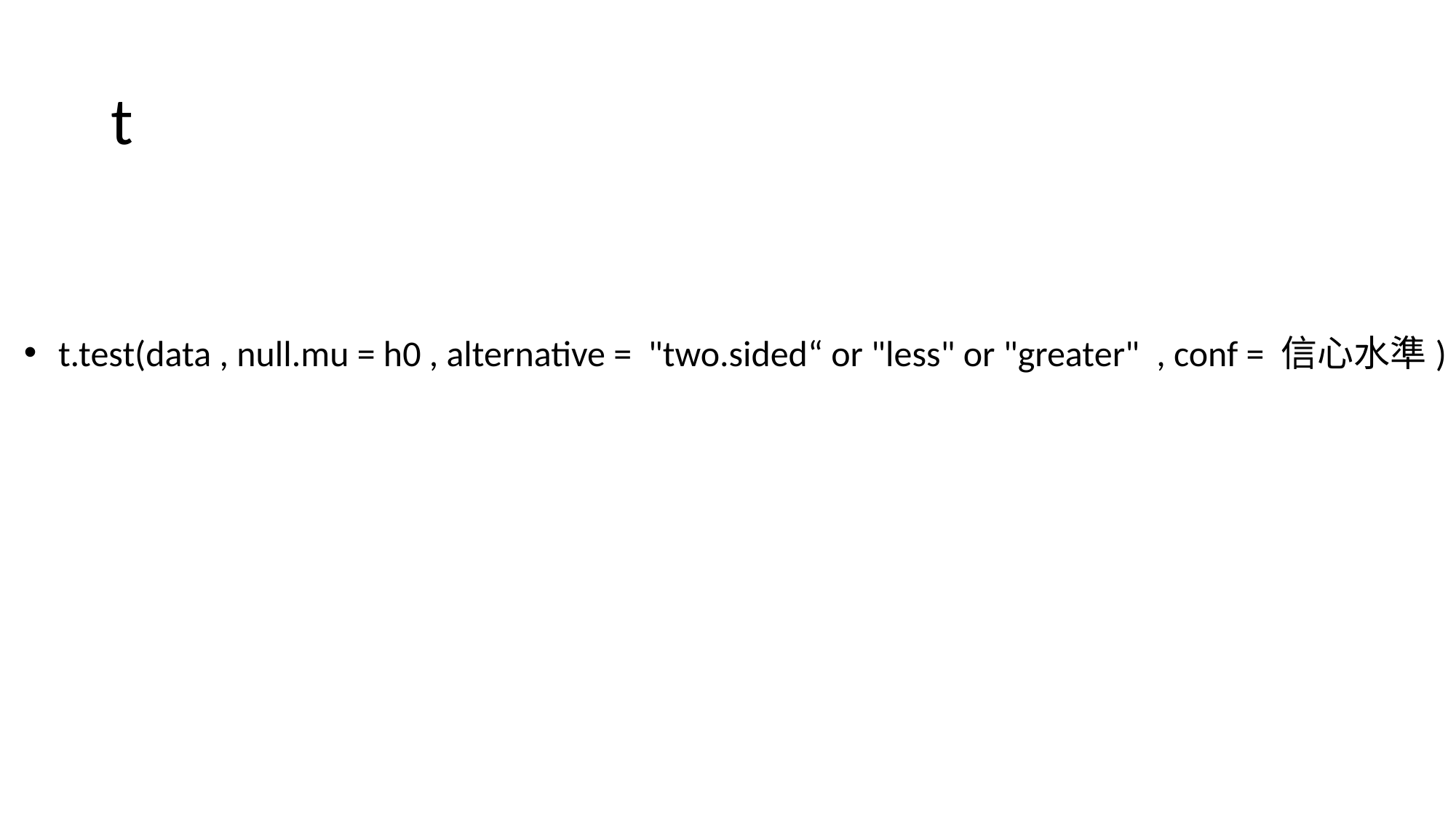

# t
t.test(data , null.mu = h0 , alternative =  "two.sided“ or "less" or "greater"  , conf = 信心水準)